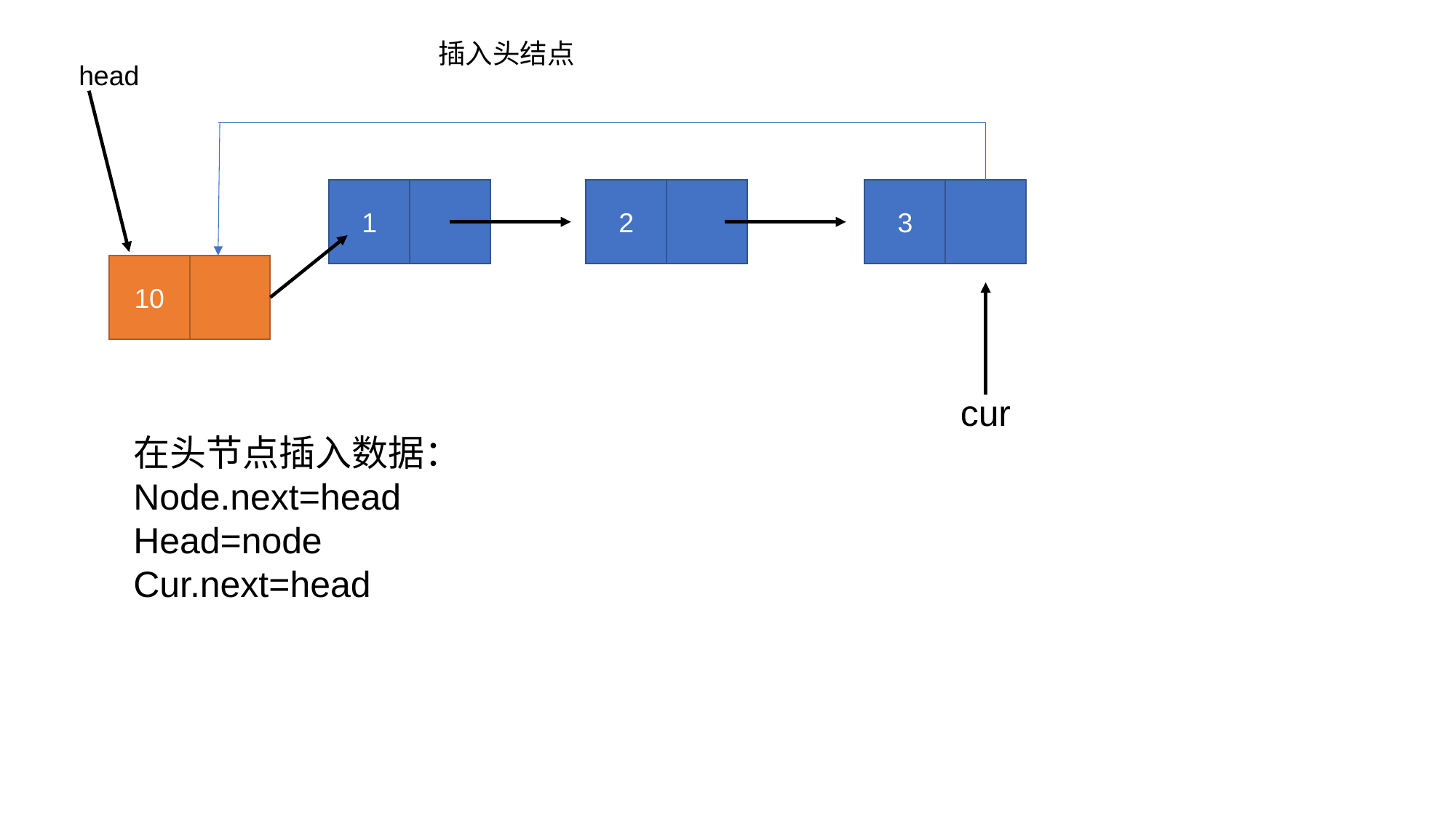

插入头结点
head
1

2

3

10
cur
在头节点插入数据：
Node.next=head
Head=node
Cur.next=head